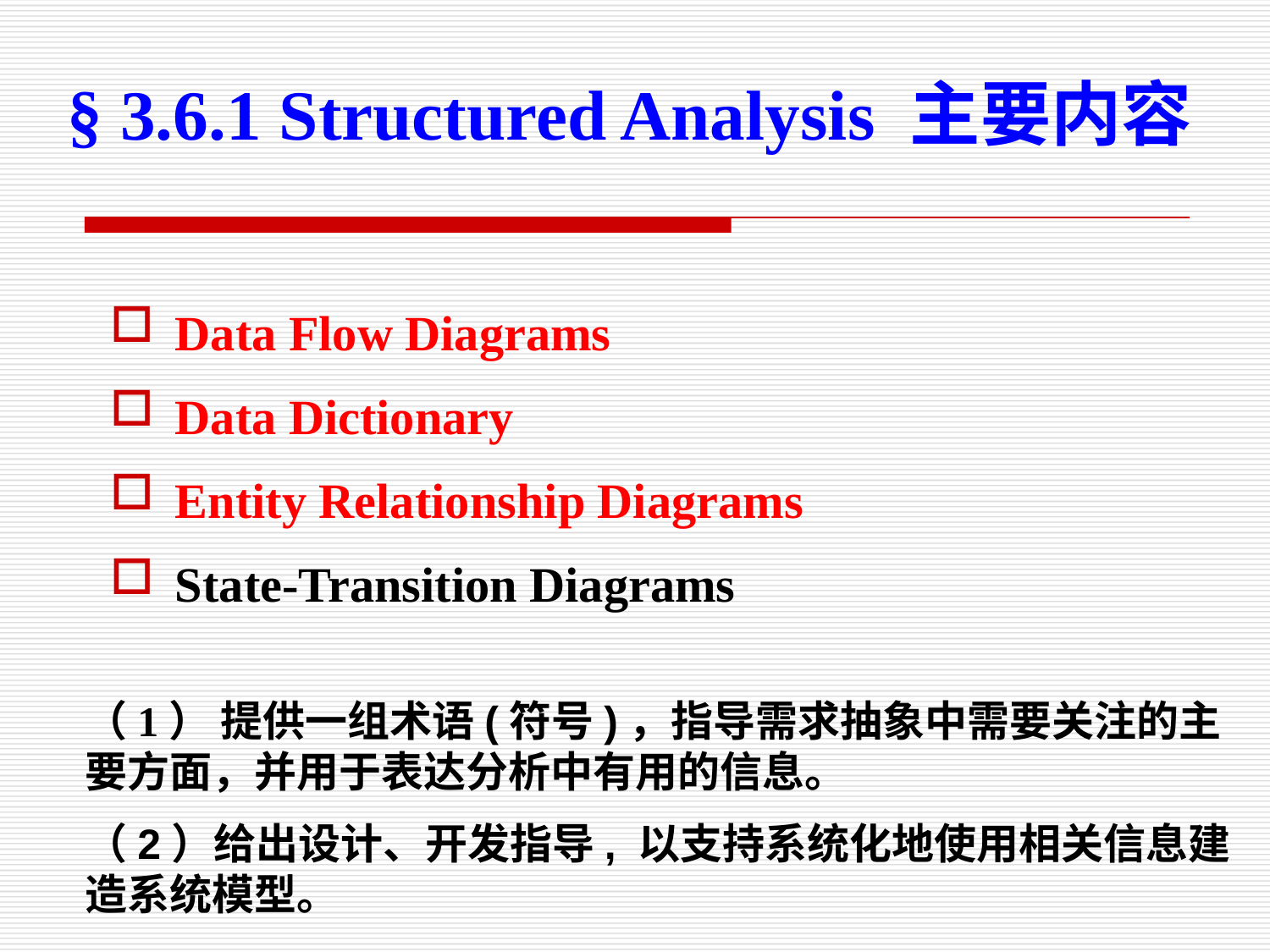

§ 3.6.1 Structured Analysis 主要内容
Data Flow Diagrams
Data Dictionary
Entity Relationship Diagrams
State-Transition Diagrams

（1） 提供一组术语(符号)，指导需求抽象中需要关注的主要方面，并用于表达分析中有用的信息。
（2）给出设计、开发指导, 以支持系统化地使用相关信息建造系统模型。